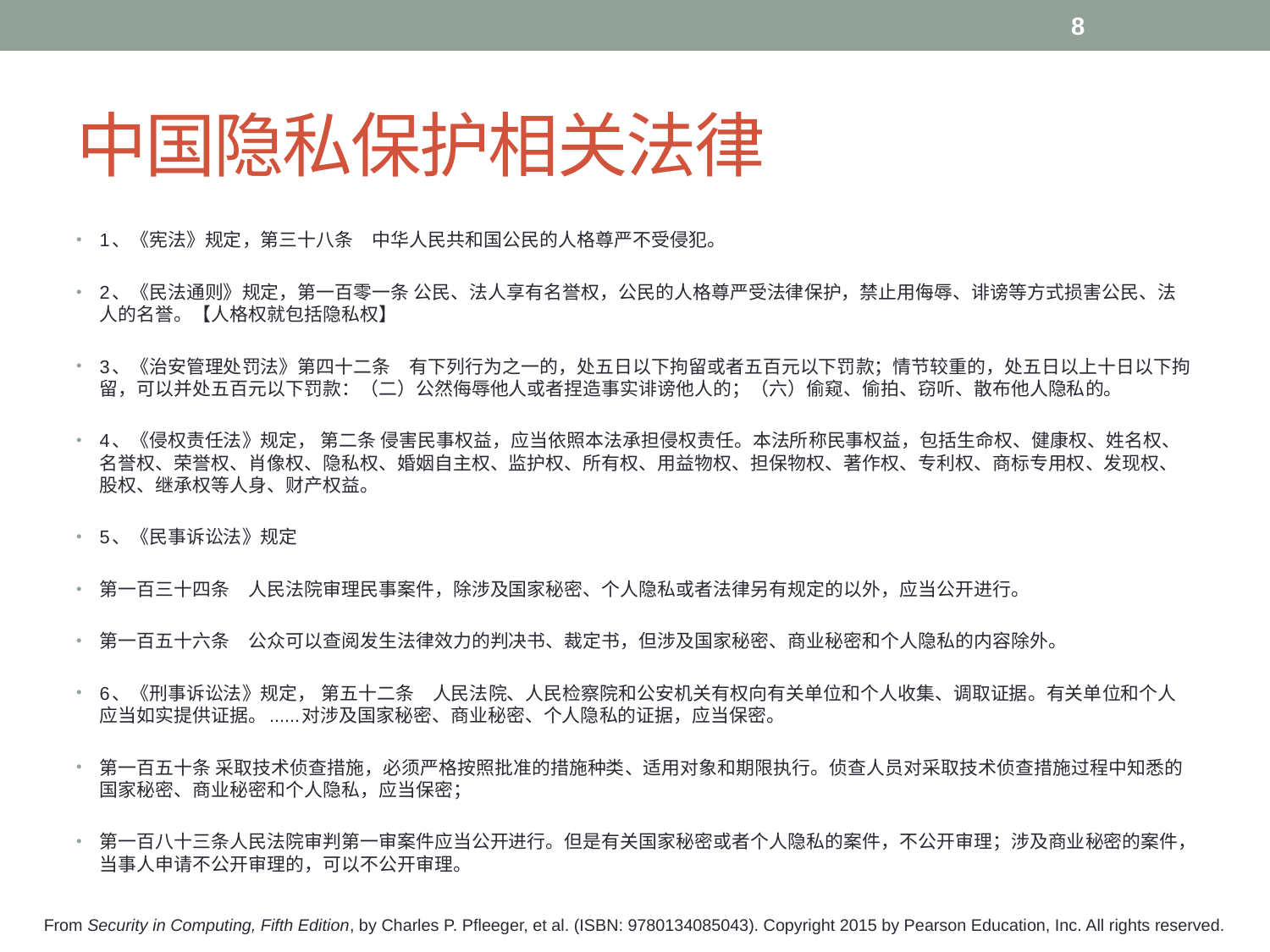

8
# 中国隐私保护相关法律
1、《宪法》规定，第三十八条　中华人民共和国公民的人格尊严不受侵犯。

2、《民法通则》规定，第一百零一条 公民、法人享有名誉权，公民的人格尊严受法律保护，禁止用侮辱、诽谤等方式损害公民、法人的名誉。【人格权就包括隐私权】

3、《治安管理处罚法》第四十二条　有下列行为之一的，处五日以下拘留或者五百元以下罚款；情节较重的，处五日以上十日以下拘留，可以并处五百元以下罚款：（二）公然侮辱他人或者捏造事实诽谤他人的；（六）偷窥、偷拍、窃听、散布他人隐私的。

4、《侵权责任法》规定， 第二条 侵害民事权益，应当依照本法承担侵权责任。本法所称民事权益，包括生命权、健康权、姓名权、名誉权、荣誉权、肖像权、隐私权、婚姻自主权、监护权、所有权、用益物权、担保物权、著作权、专利权、商标专用权、发现权、股权、继承权等人身、财产权益。

5、《民事诉讼法》规定

第一百三十四条　人民法院审理民事案件，除涉及国家秘密、个人隐私或者法律另有规定的以外，应当公开进行。

第一百五十六条　公众可以查阅发生法律效力的判决书、裁定书，但涉及国家秘密、商业秘密和个人隐私的内容除外。

6、《刑事诉讼法》规定， 第五十二条　人民法院、人民检察院和公安机关有权向有关单位和个人收集、调取证据。有关单位和个人应当如实提供证据。......对涉及国家秘密、商业秘密、个人隐私的证据，应当保密。

第一百五十条 采取技术侦查措施，必须严格按照批准的措施种类、适用对象和期限执行。侦查人员对采取技术侦查措施过程中知悉的国家秘密、商业秘密和个人隐私，应当保密；

第一百八十三条人民法院审判第一审案件应当公开进行。但是有关国家秘密或者个人隐私的案件，不公开审理；涉及商业秘密的案件，当事人申请不公开审理的，可以不公开审理。